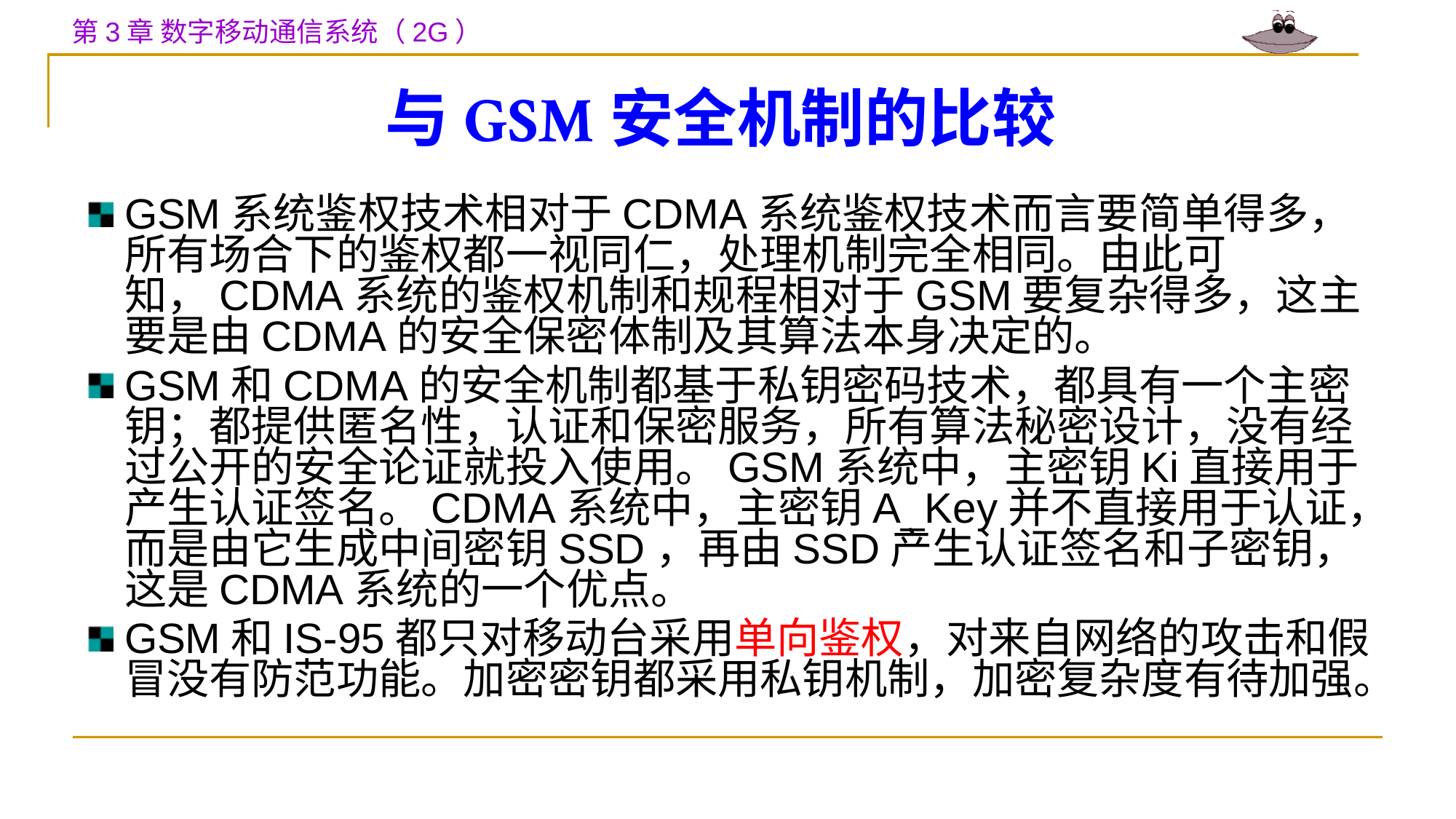

# 与GSM安全机制的比较
GSM系统鉴权技术相对于CDMA系统鉴权技术而言要简单得多，所有场合下的鉴权都一视同仁，处理机制完全相同。由此可知，CDMA系统的鉴权机制和规程相对于GSM要复杂得多，这主要是由CDMA的安全保密体制及其算法本身决定的。
GSM和CDMA的安全机制都基于私钥密码技术，都具有一个主密钥；都提供匿名性，认证和保密服务，所有算法秘密设计，没有经过公开的安全论证就投入使用。GSM系统中，主密钥Ki直接用于产生认证签名。CDMA系统中，主密钥A_Key并不直接用于认证，而是由它生成中间密钥SSD，再由SSD产生认证签名和子密钥，这是CDMA系统的一个优点。
GSM和IS-95都只对移动台采用单向鉴权，对来自网络的攻击和假冒没有防范功能。加密密钥都采用私钥机制，加密复杂度有待加强。